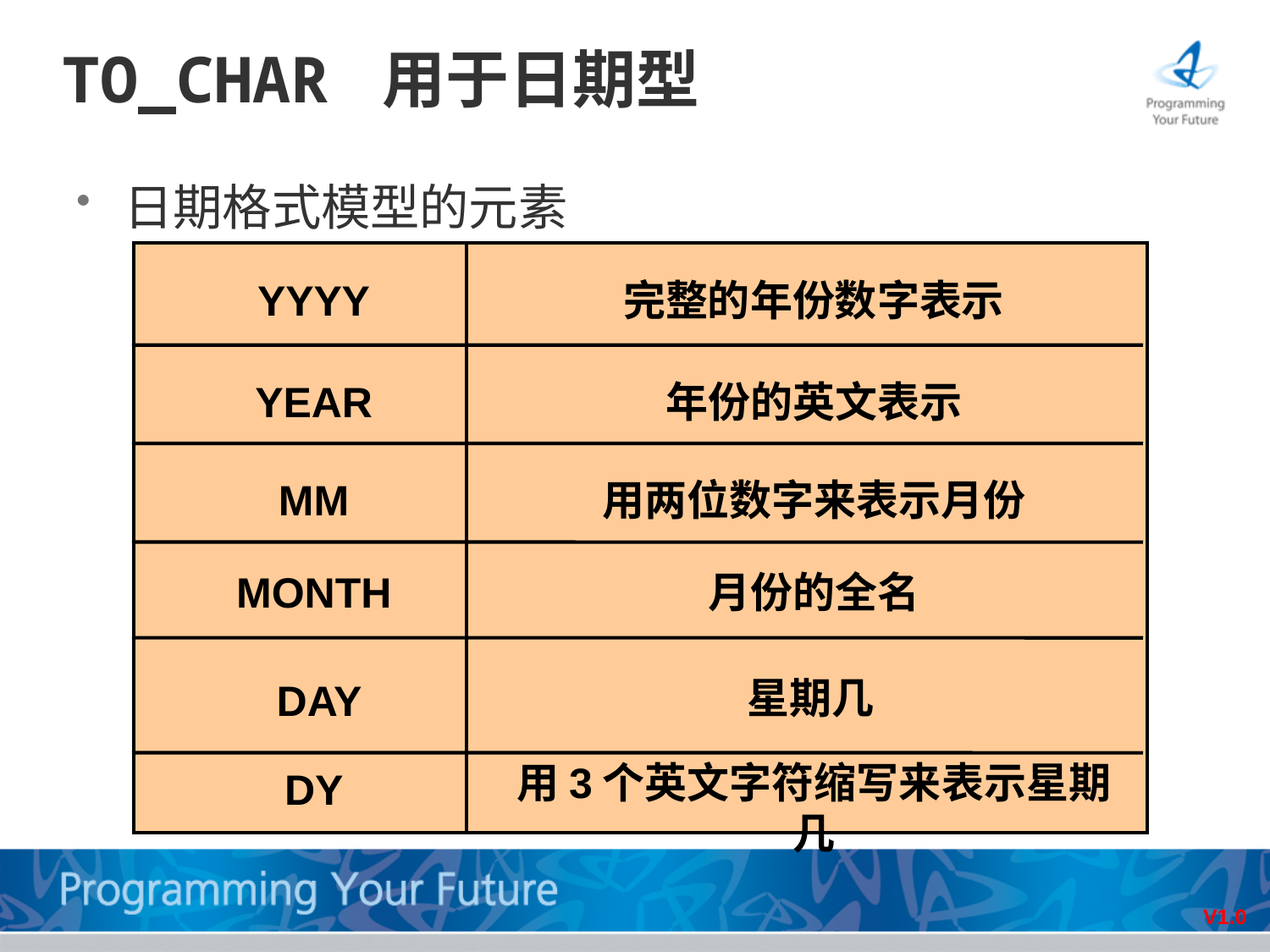

TO_CHAR 用于日期型
日期格式模型的元素

YYYY
完整的年份数字表示

YEAR
年份的英文表示
MM
用两位数字来表示月份
MONTH
月份的全名
星期几
DAY
用3个英文字符缩写来表示星期几
DY